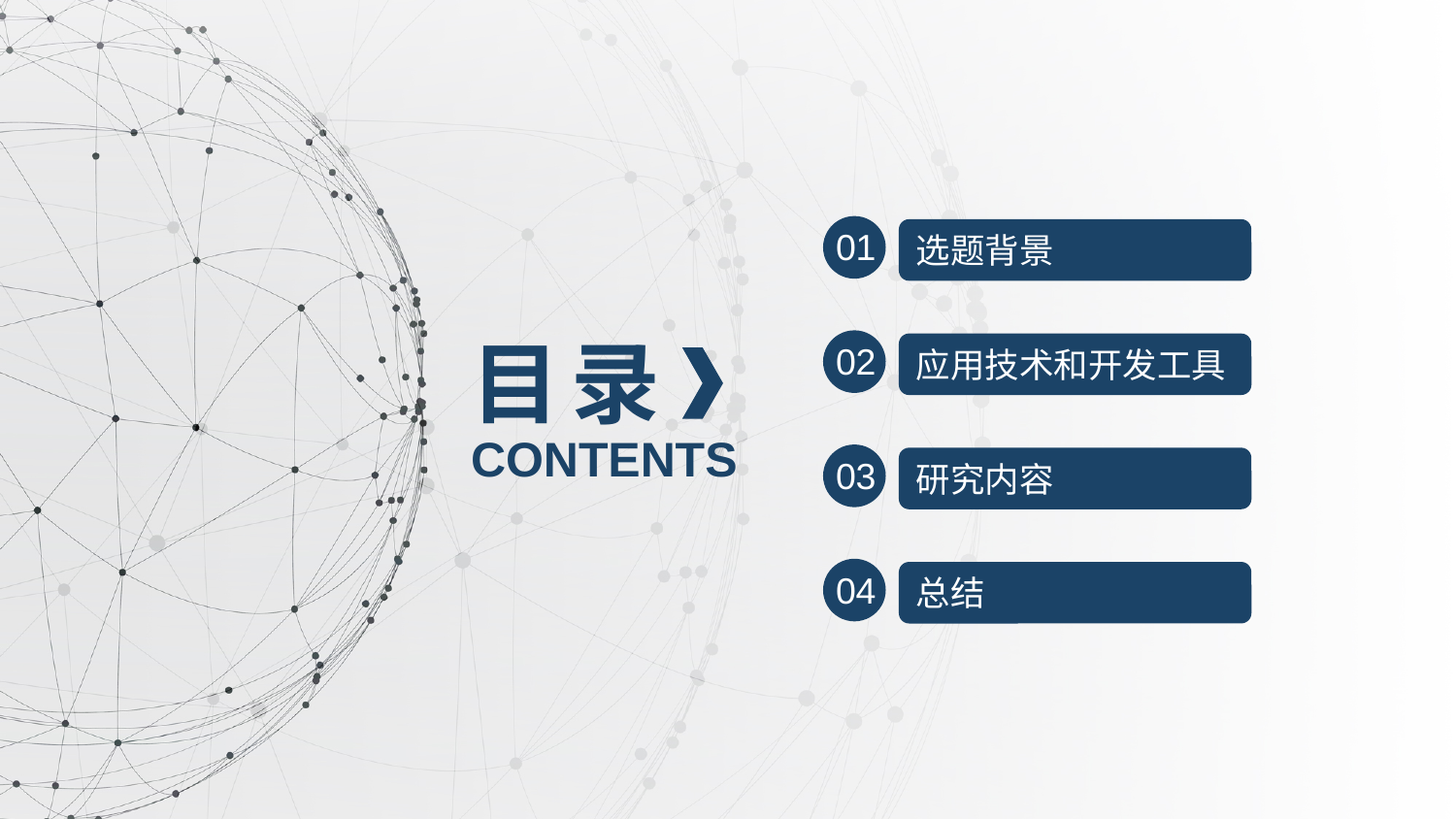

01
选题背景
目 录

02
应用技术和开发工具

CONTENTS

03
研究内容

04
总结